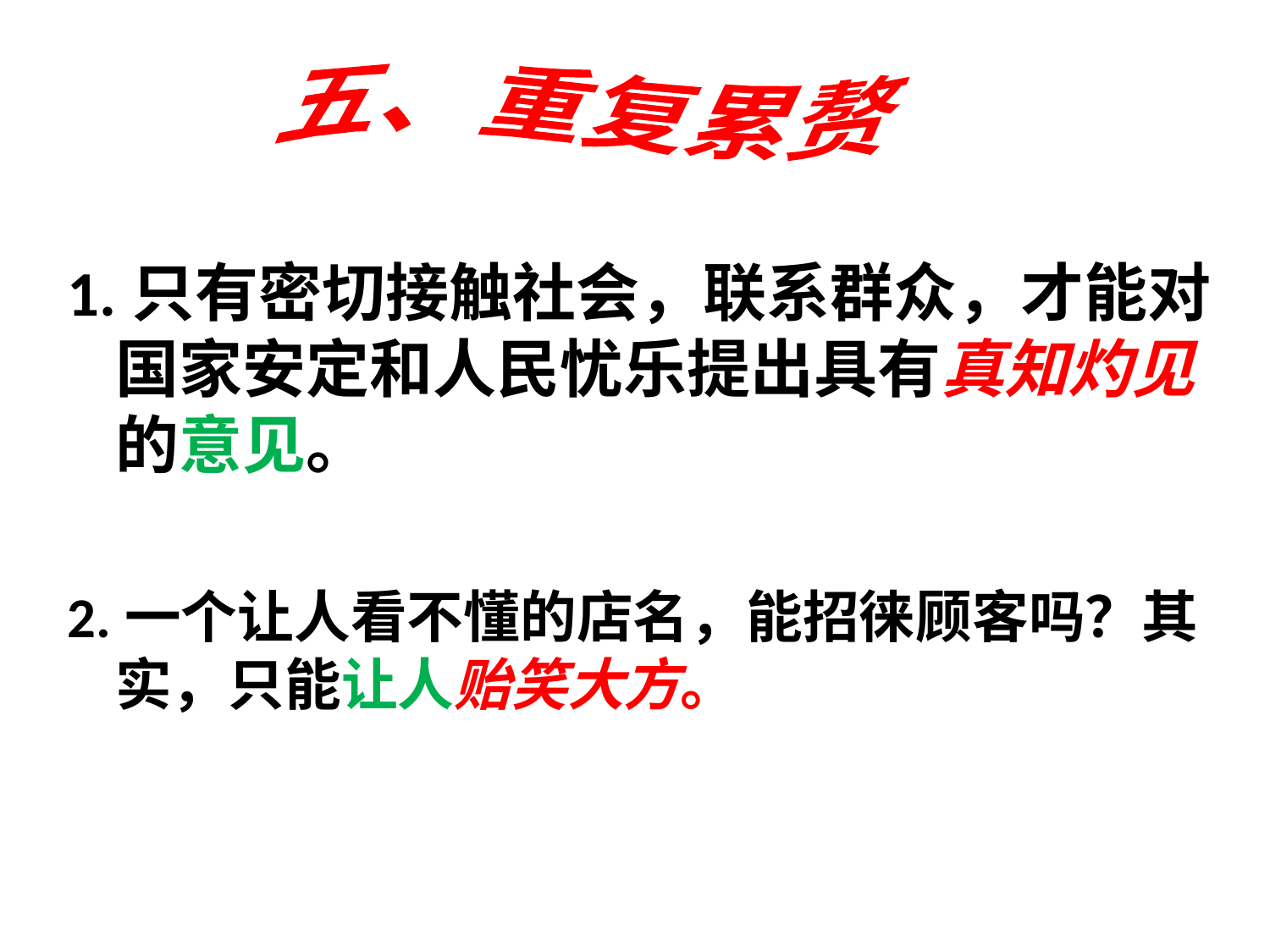

五、重复累赘
1.只有密切接触社会，联系群众，才能对国家安定和人民忧乐提出具有真知灼见的意见。

2.一个让人看不懂的店名，能招徕顾客吗？其实，只能让人贻笑大方。